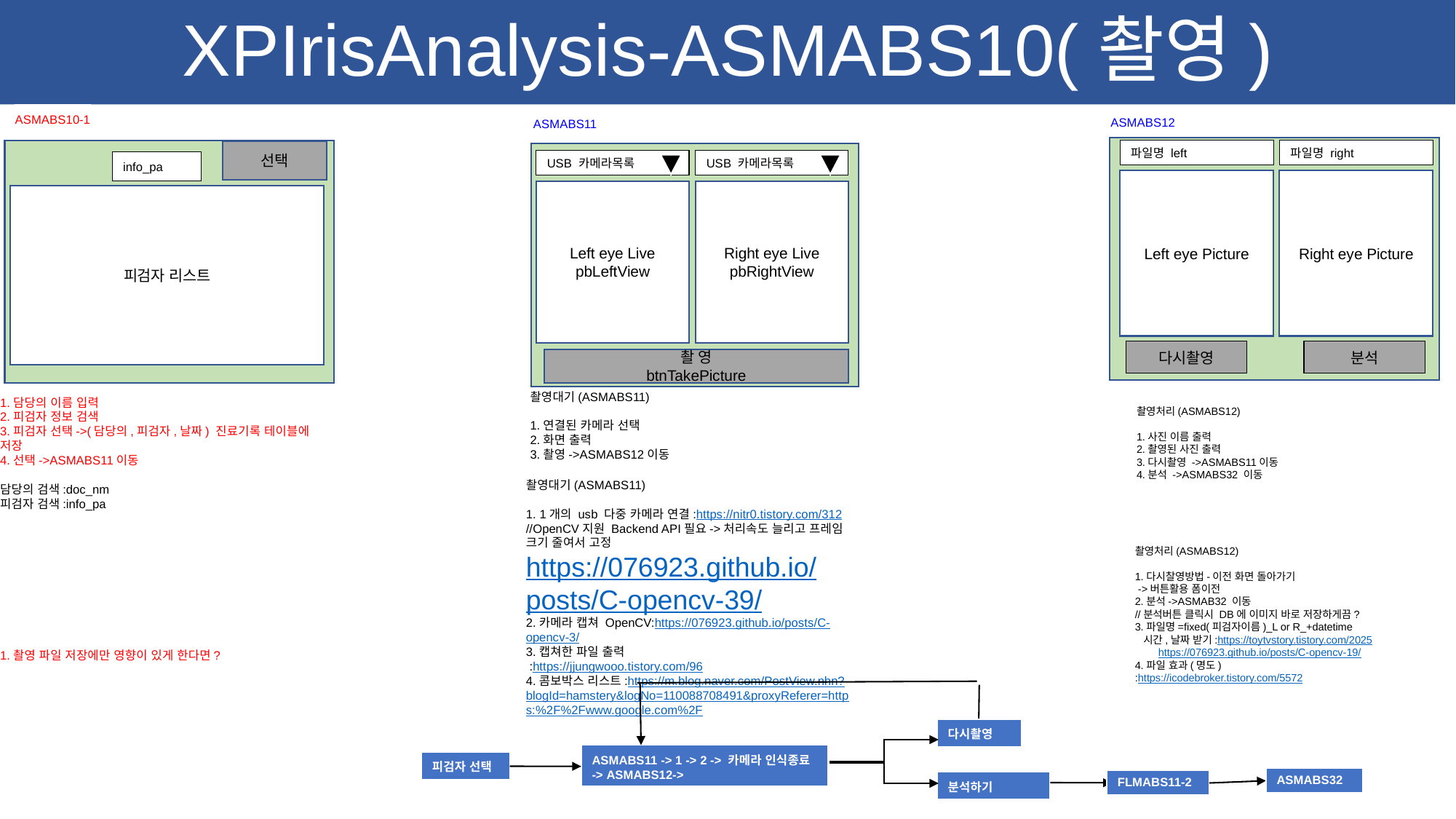

XPIrisAnalysis-ASMABS10(촬영)
ASMABS10-1
ASMABS12
ASMABS11

파일명 left
파일명 right

선택

USB 카메라목록
USB 카메라목록
info_pa

Left eye Picture
Right eye Picture
Left eye Live
pbLeftView
Right eye Live
pbRightView
피검자 리스트
다시촬영
분석
촬 영
btnTakePicture
촬영대기(ASMABS11)

1.연결된 카메라 선택
2.화면 출력
3.촬영->ASMABS12이동

1.담당의 이름 입력
2.피검자 정보 검색
3.피검자 선택->(담당의,피검자,날짜) 진료기록 테이블에 저장
4.선택->ASMABS11이동

담당의 검색:doc_nm
피검자 검색:info_pa
촬영처리(ASMABS12)

1.사진 이름 출력
2.촬영된 사진 출력
3.다시촬영 ->ASMABS11이동
4.분석 ->ASMABS32 이동
촬영대기(ASMABS11)

1. 1개의 usb 다중 카메라 연결:https://nitr0.tistory.com/312
//OpenCV지원 Backend API필요->처리속도 늘리고 프레임 크기 줄여서 고정
https://076923.github.io/posts/C-opencv-39/
2.카메라 캡쳐 OpenCV:https://076923.github.io/posts/C-opencv-3/
3.캡쳐한 파일 출력
 :https://jjungwooo.tistory.com/96
4.콤보박스 리스트:https://m.blog.naver.com/PostView.nhn?blogId=hamstery&logNo=110088708491&proxyReferer=https:%2F%2Fwww.google.com%2F
촬영처리(ASMABS12)

1.다시찰영방법-이전 화면 돌아가기
 ->버튼활용 폼이전
2.분석->ASMAB32 이동
//분석버튼 클릭시 DB에 이미지 바로 저장하게끔?
3.파일명=fixed(피검자이름)_L or R_+datetime
  시간,날짜 받기:https://toytvstory.tistory.com/2025
        https://076923.github.io/posts/C-opencv-19/
4.파일 효과(명도)
:https://icodebroker.tistory.com/5572
1.촬영 파일 저장에만 영향이 있게 한다면?

| 다시촬영 |
| --- |
| ASMABS11 -> 1 -> 2 -> 카메라 인식종료 -> ASMABS12-> |
| --- |
| 피검자 선택 |
| --- |
| ASMABS32 |
| --- |
| FLMABS11-2 |
| --- |
| 분석하기 |
| --- |